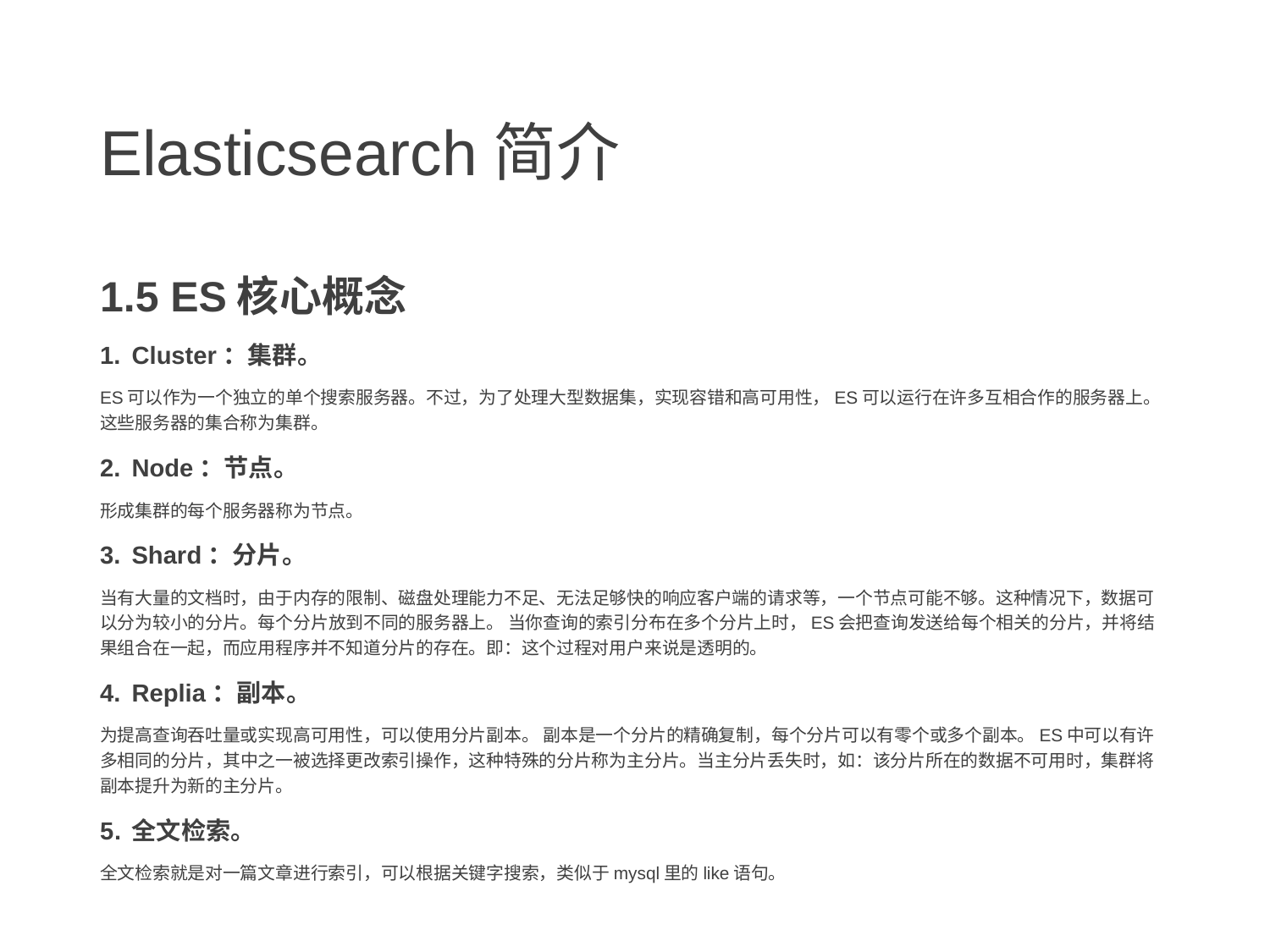

# Elasticsearch简介
1.5 ES核心概念
Cluster：集群。
ES可以作为一个独立的单个搜索服务器。不过，为了处理大型数据集，实现容错和高可用性，ES可以运行在许多互相合作的服务器上。这些服务器的集合称为集群。
Node：节点。
形成集群的每个服务器称为节点。
Shard：分片。
当有大量的文档时，由于内存的限制、磁盘处理能力不足、无法足够快的响应客户端的请求等，一个节点可能不够。这种情况下，数据可以分为较小的分片。每个分片放到不同的服务器上。 当你查询的索引分布在多个分片上时，ES会把查询发送给每个相关的分片，并将结果组合在一起，而应用程序并不知道分片的存在。即：这个过程对用户来说是透明的。
Replia：副本。
为提高查询吞吐量或实现高可用性，可以使用分片副本。 副本是一个分片的精确复制，每个分片可以有零个或多个副本。ES中可以有许多相同的分片，其中之一被选择更改索引操作，这种特殊的分片称为主分片。当主分片丢失时，如：该分片所在的数据不可用时，集群将副本提升为新的主分片。
全文检索。
全文检索就是对一篇文章进行索引，可以根据关键字搜索，类似于mysql里的like语句。